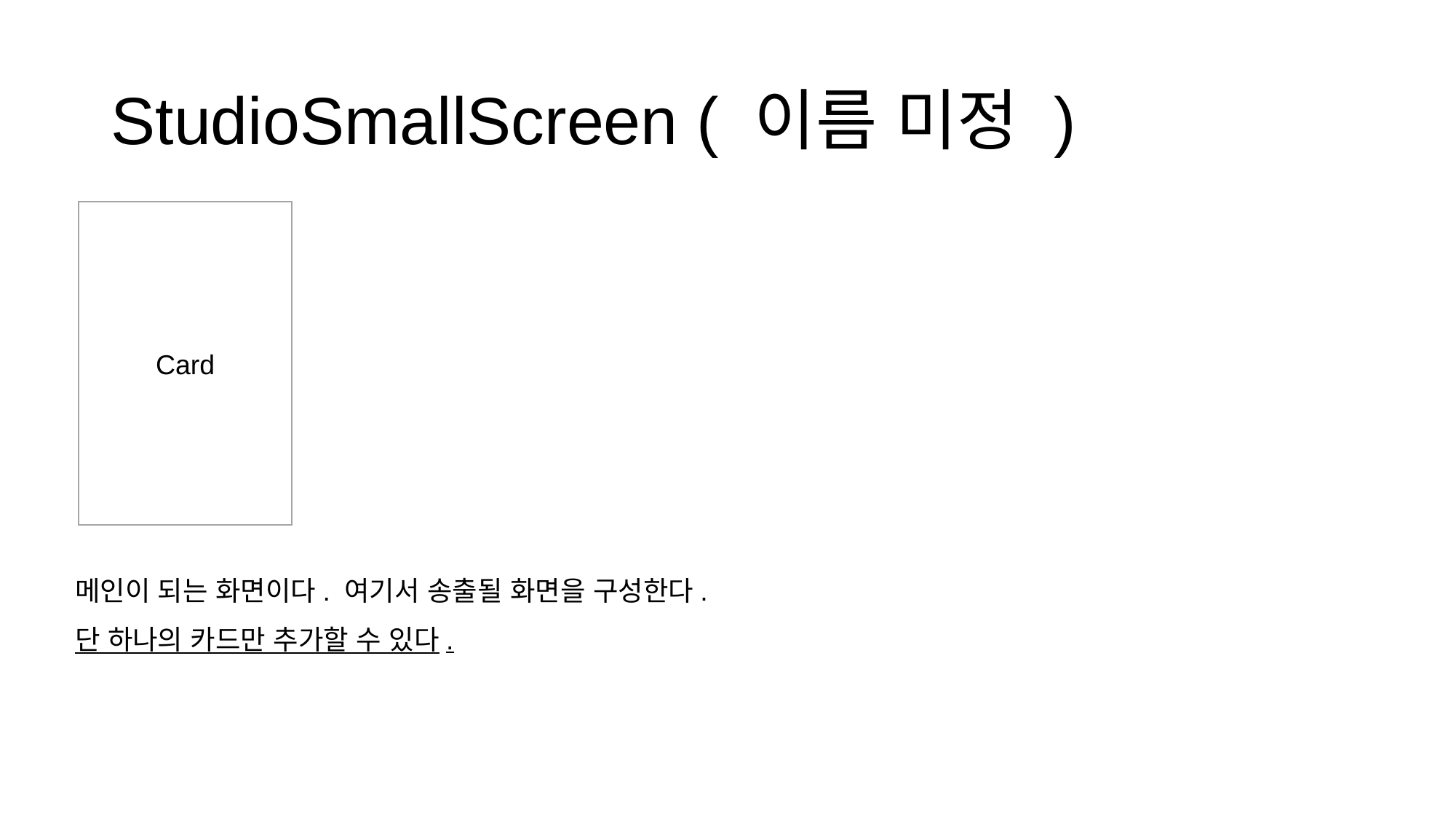

# StudioSmallScreen ( 이름 미정 )
Card

메인이 되는 화면이다. 여기서 송출될 화면을 구성한다.
단 하나의 카드만 추가할 수 있다.